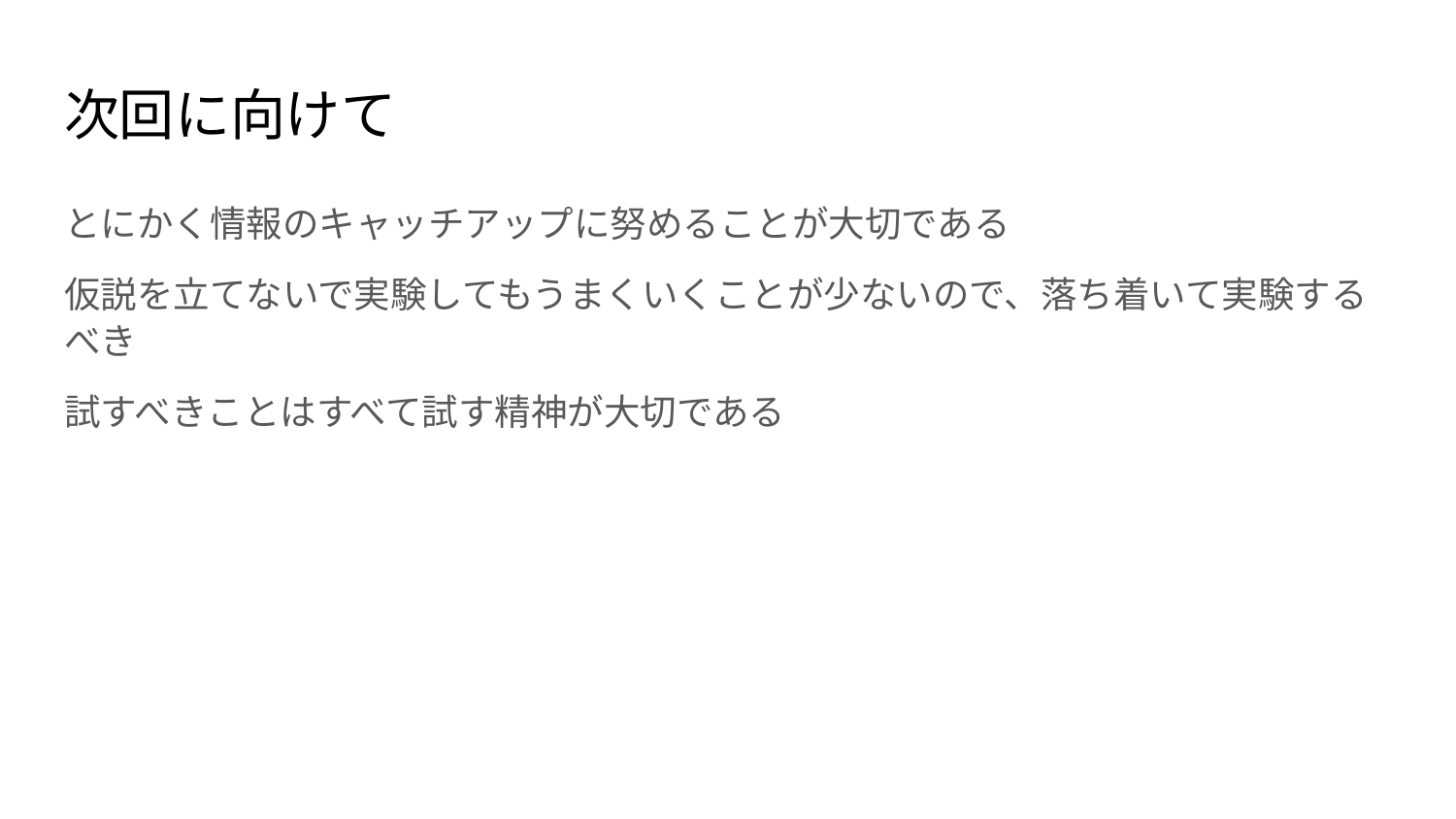

# 次回に向けて
とにかく情報のキャッチアップに努めることが大切である
仮説を立てないで実験してもうまくいくことが少ないので、落ち着いて実験するべき
試すべきことはすべて試す精神が大切である